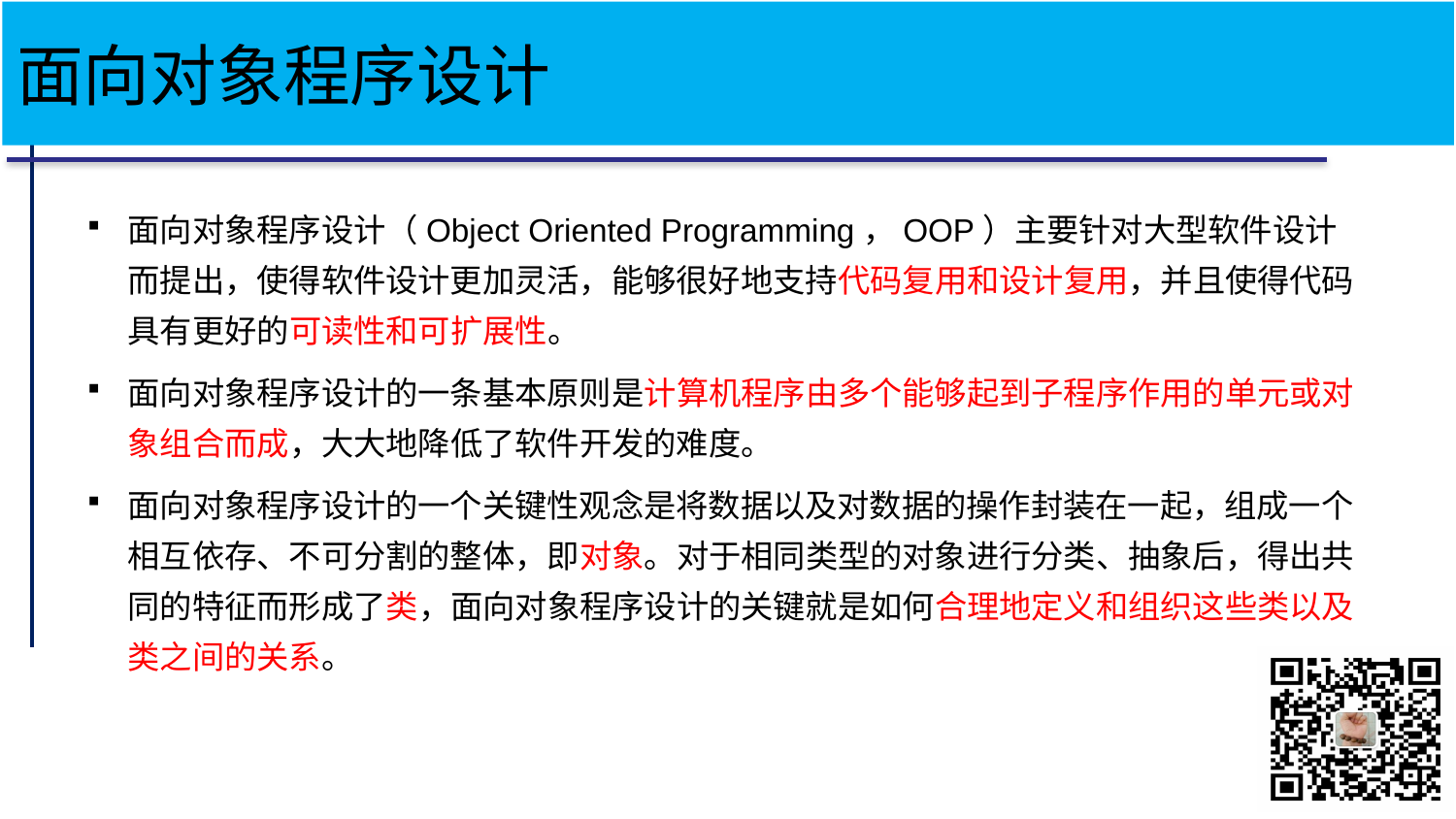

# 面向对象程序设计
面向对象程序设计（Object Oriented Programming，OOP）主要针对大型软件设计而提出，使得软件设计更加灵活，能够很好地支持代码复用和设计复用，并且使得代码具有更好的可读性和可扩展性。
面向对象程序设计的一条基本原则是计算机程序由多个能够起到子程序作用的单元或对象组合而成，大大地降低了软件开发的难度。
面向对象程序设计的一个关键性观念是将数据以及对数据的操作封装在一起，组成一个相互依存、不可分割的整体，即对象。对于相同类型的对象进行分类、抽象后，得出共同的特征而形成了类，面向对象程序设计的关键就是如何合理地定义和组织这些类以及类之间的关系。
2